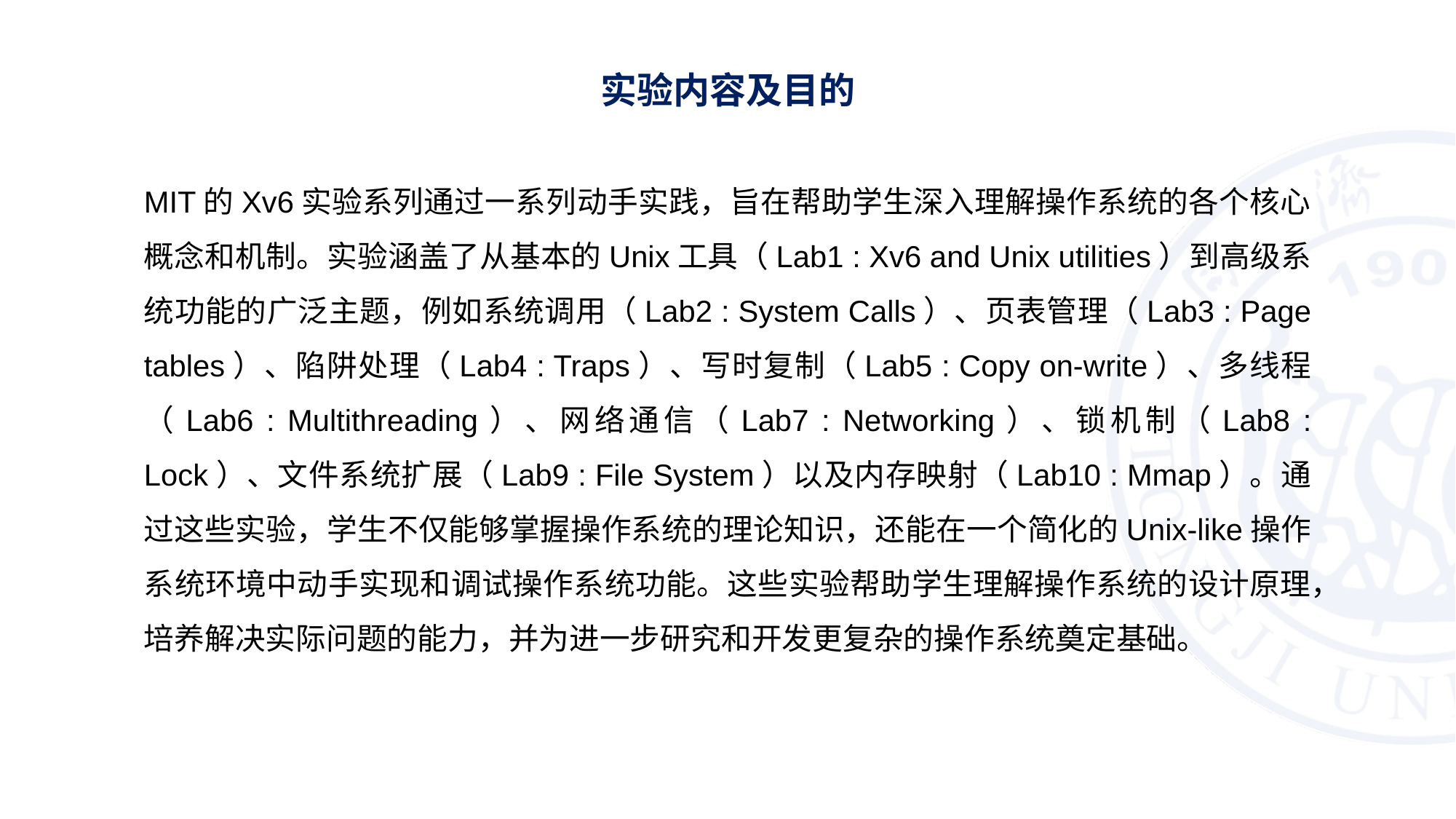

实验内容及目的
MIT的Xv6实验系列通过一系列动手实践，旨在帮助学生深入理解操作系统的各个核心概念和机制。实验涵盖了从基本的Unix工具（Lab1 : Xv6 and Unix utilities）到高级系统功能的广泛主题，例如系统调用（Lab2 : System Calls）、页表管理（Lab3 : Page tables）、陷阱处理（Lab4 : Traps）、写时复制（Lab5 : Copy on-write）、多线程（Lab6 : Multithreading）、网络通信（Lab7 : Networking）、锁机制（Lab8 : Lock）、文件系统扩展（Lab9 : File System）以及内存映射（Lab10 : Mmap）。通过这些实验，学生不仅能够掌握操作系统的理论知识，还能在一个简化的Unix-like操作系统环境中动手实现和调试操作系统功能。这些实验帮助学生理解操作系统的设计原理，培养解决实际问题的能力，并为进一步研究和开发更复杂的操作系统奠定基础。